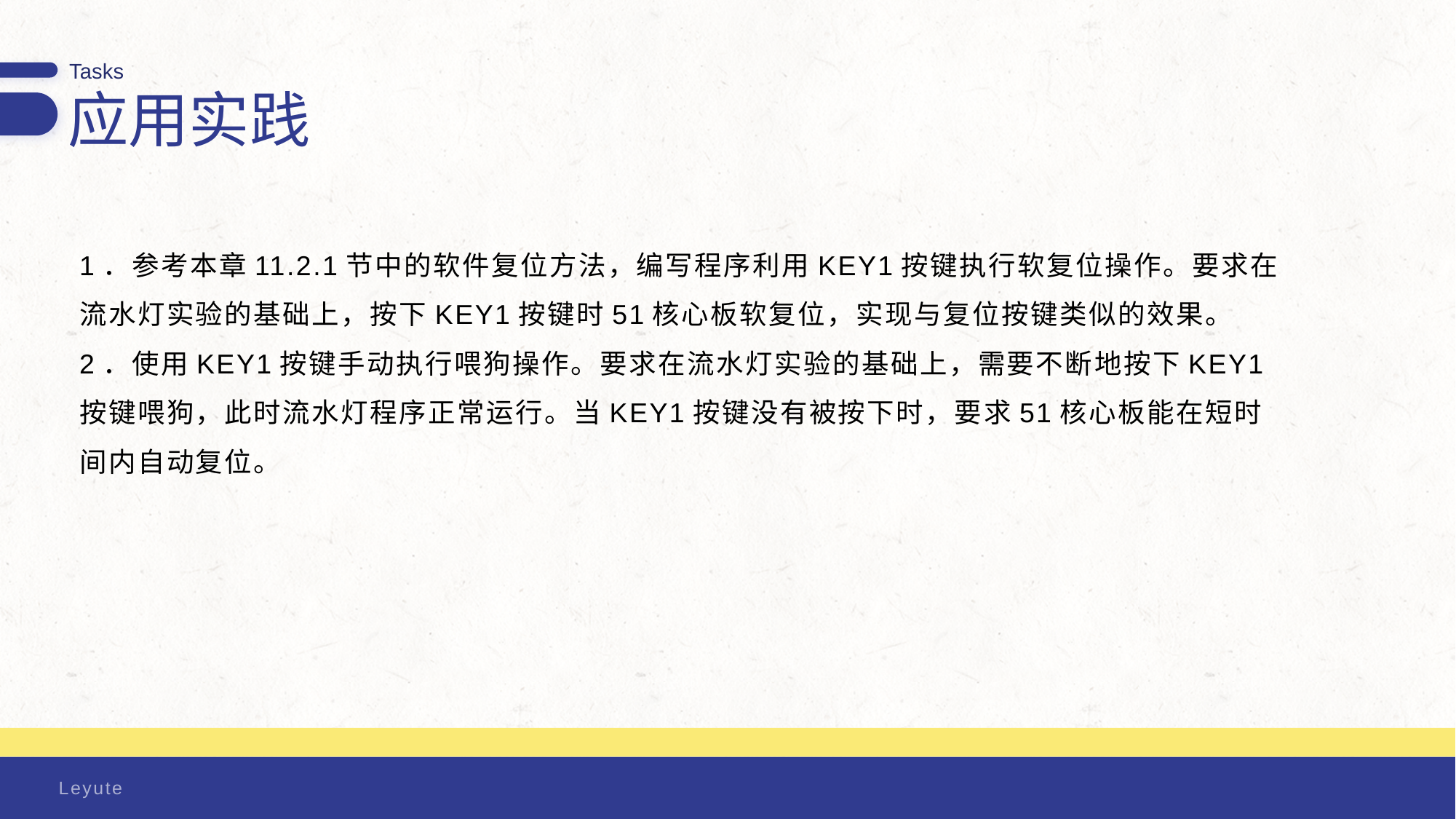

Tasks
应用实践
1．参考本章11.2.1节中的软件复位方法，编写程序利用KEY1按键执行软复位操作。要求在流水灯实验的基础上，按下KEY1按键时51核心板软复位，实现与复位按键类似的效果。
2．使用KEY1按键手动执行喂狗操作。要求在流水灯实验的基础上，需要不断地按下KEY1按键喂狗，此时流水灯程序正常运行。当KEY1按键没有被按下时，要求51核心板能在短时间内自动复位。